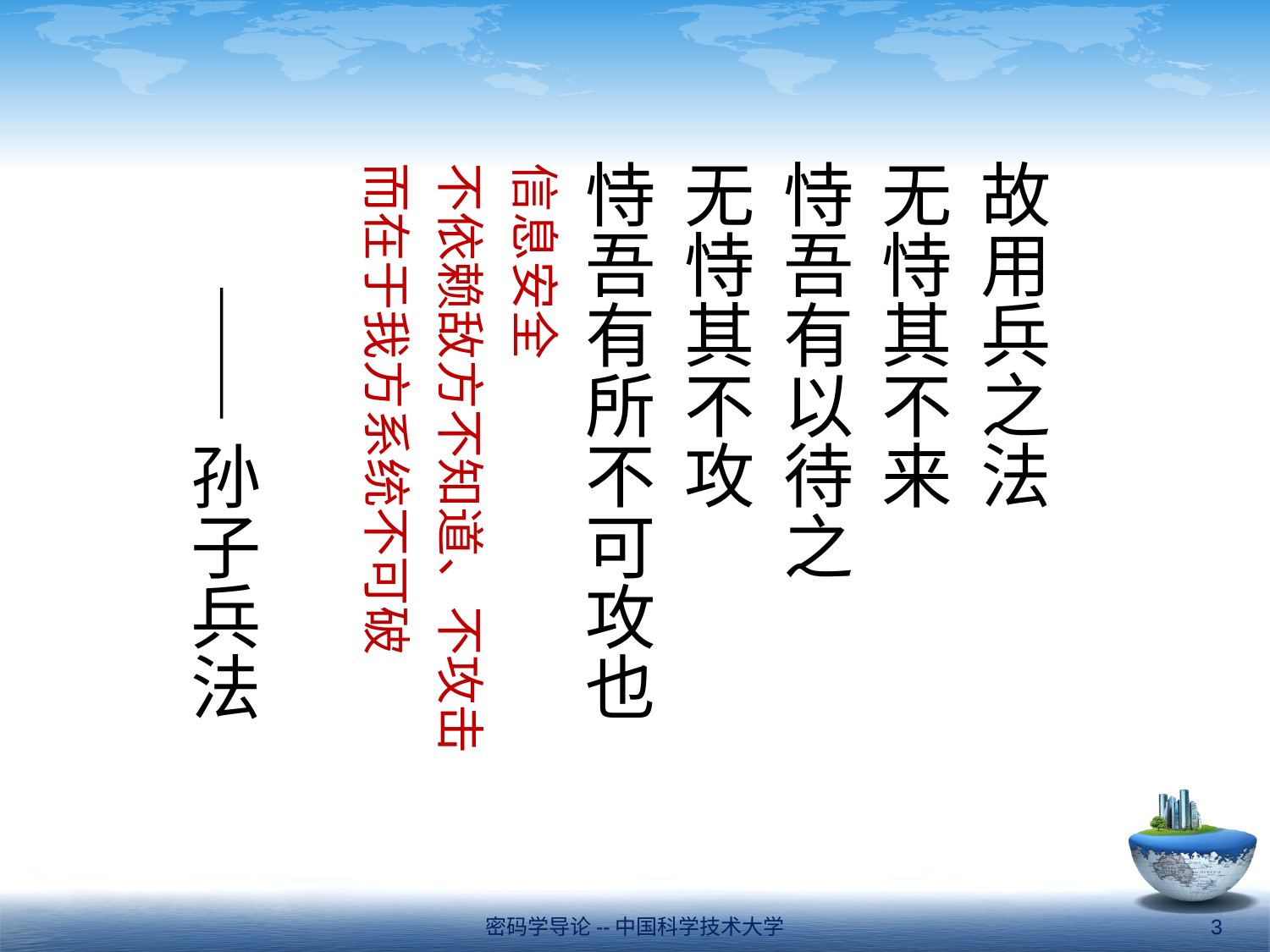

故用兵之法
无恃其不来
恃吾有以待之
无恃其不攻
恃吾有所不可攻也

——孙子兵法
信息安全
不依赖敌方不知道、不攻击
而在于我方系统不可破
密码学导论--中国科学技术大学
3